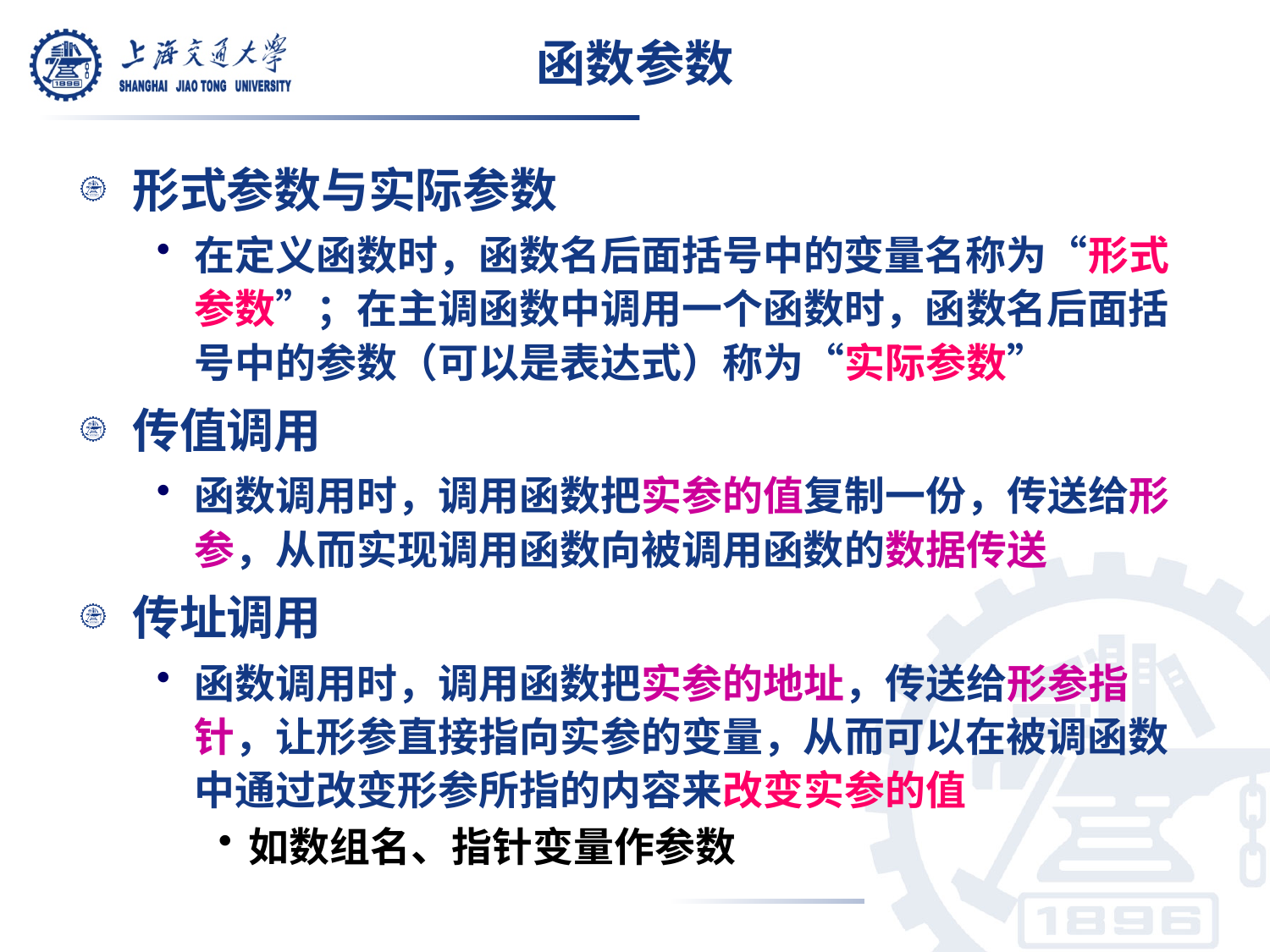

# 函数参数
形式参数与实际参数
在定义函数时，函数名后面括号中的变量名称为“形式参数”；在主调函数中调用一个函数时，函数名后面括号中的参数（可以是表达式）称为“实际参数”
传值调用
函数调用时，调用函数把实参的值复制一份，传送给形参，从而实现调用函数向被调用函数的数据传送
传址调用
函数调用时，调用函数把实参的地址，传送给形参指针，让形参直接指向实参的变量，从而可以在被调函数中通过改变形参所指的内容来改变实参的值
如数组名、指针变量作参数